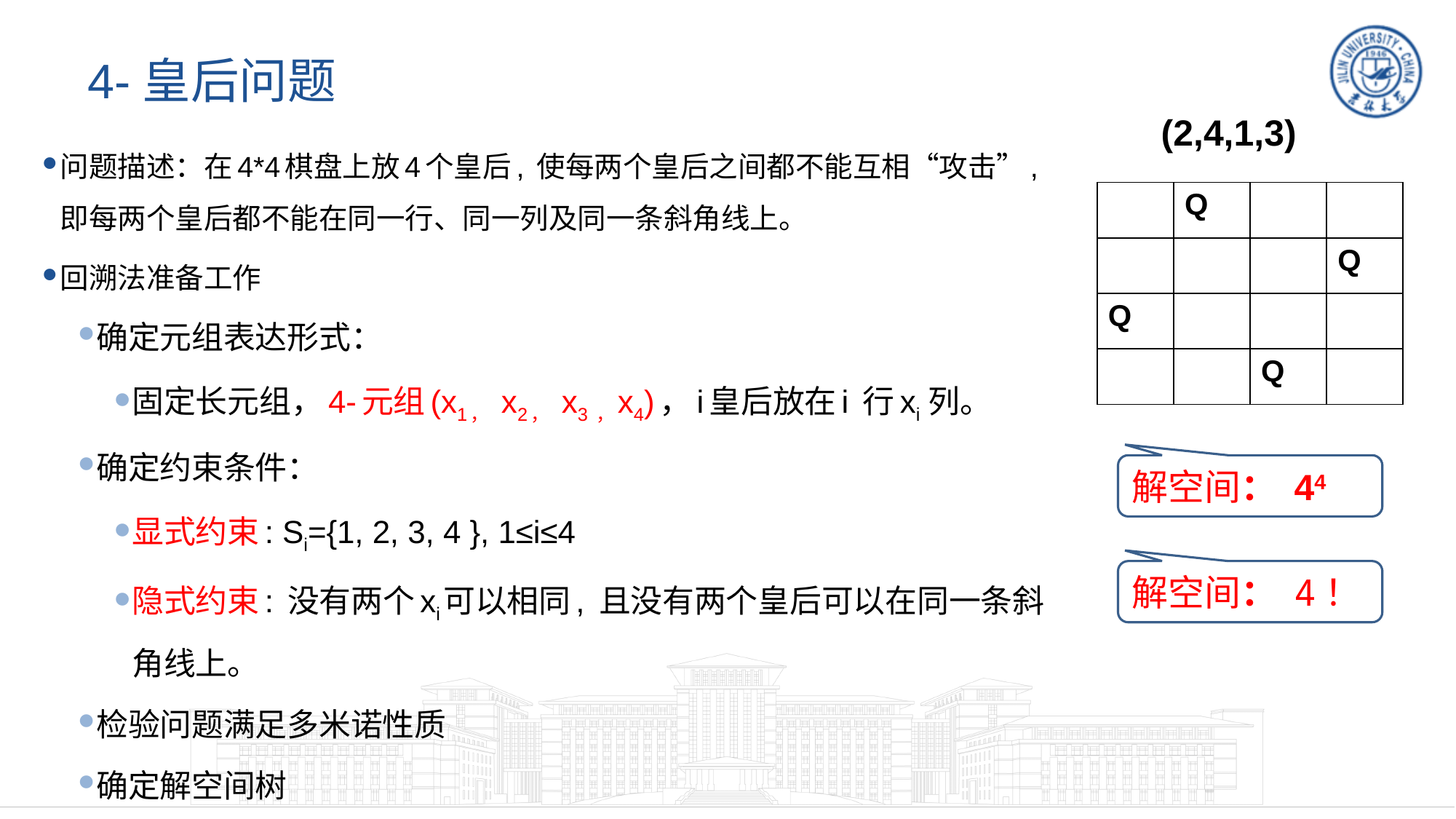

# 4-皇后问题
(2,4,1,3)
问题描述：在4*4棋盘上放4个皇后, 使每两个皇后之间都不能互相“攻击”, 即每两个皇后都不能在同一行、同一列及同一条斜角线上。
回溯法准备工作
确定元组表达形式：
固定长元组，4-元组(x1， x2， x3 ，x4)，i皇后放在i 行xi 列。
确定约束条件：
显式约束: Si={1, 2, 3, 4 }, 1≤i≤4
隐式约束: 没有两个xi可以相同, 且没有两个皇后可以在同一条斜角线上。
检验问题满足多米诺性质
确定解空间树

|  | Q |  |  |
| --- | --- | --- | --- |
|  |  |  | Q |
| Q |  |  |  |
|  |  | Q |  |
解空间： 44
解空间： 4！
10